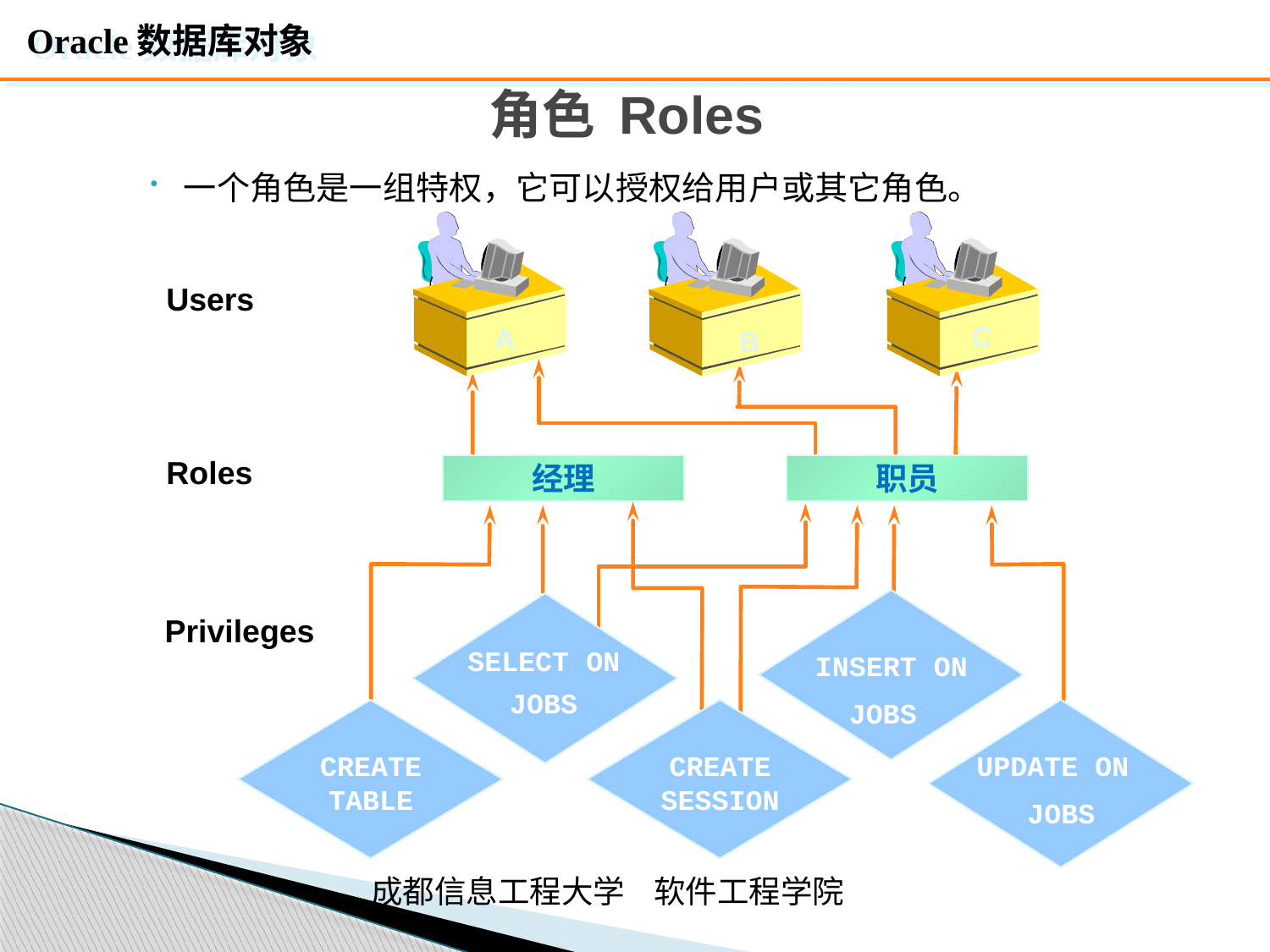

Oracle数据库对象
# 角色 Roles

一个角色是一组特权，它可以授权给用户或其它角色。

Users
C
A
B

Roles
经理
职员

Privileges
SELECT ON
JOBS

INSERT ON
JOBS

CREATE TABLE
CREATE SESSION
UPDATE ON
JOBS